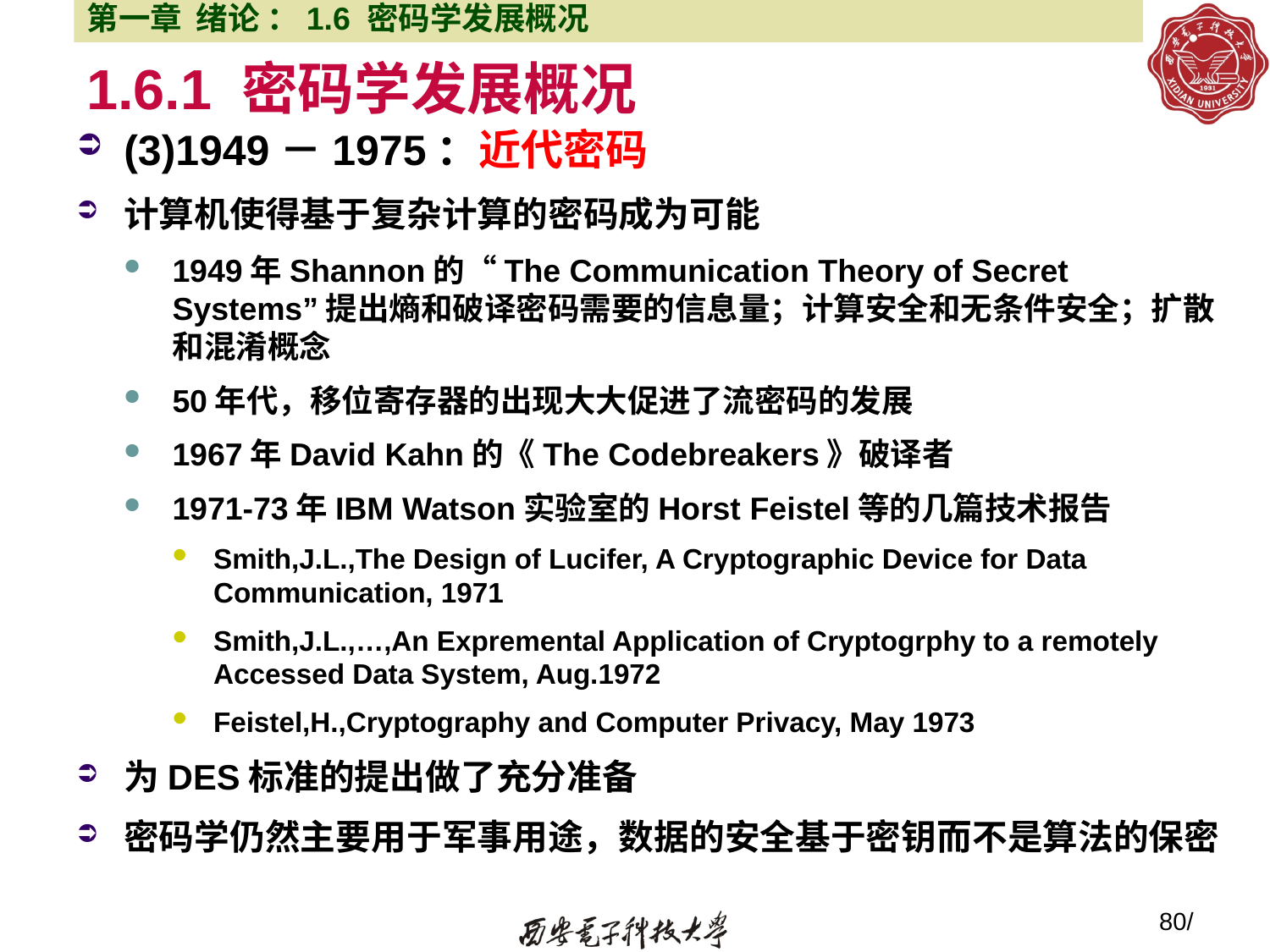

第一章  绪论 ：1.6 密码学发展概况
# 1.6.1 密码学发展概况
(3)1949－1975：近代密码
计算机使得基于复杂计算的密码成为可能
1949年Shannon的“The Communication Theory of Secret Systems”提出熵和破译密码需要的信息量；计算安全和无条件安全；扩散和混淆概念
50年代，移位寄存器的出现大大促进了流密码的发展
1967年David Kahn的《The Codebreakers》破译者
1971-73年IBM Watson实验室的Horst Feistel等的几篇技术报告
Smith,J.L.,The Design of Lucifer, A Cryptographic Device for Data Communication, 1971
Smith,J.L.,…,An Expremental Application of Cryptogrphy to a remotely Accessed Data System, Aug.1972
Feistel,H.,Cryptography and Computer Privacy, May 1973
为DES标准的提出做了充分准备
密码学仍然主要用于军事用途，数据的安全基于密钥而不是算法的保密
80/